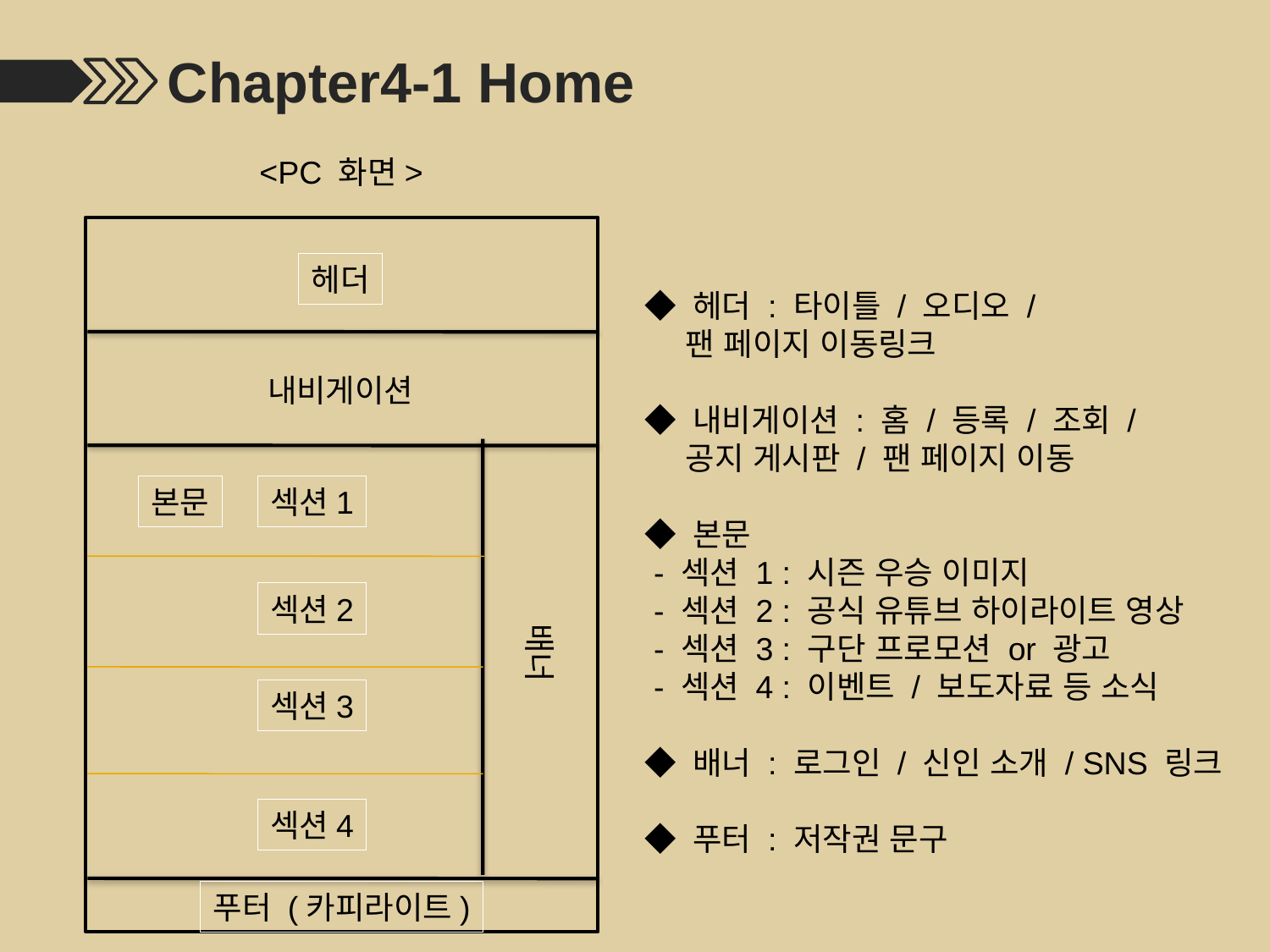

Chapter4-1 Home

<PC 화면>

헤더
◆ 헤더 : 타이틀 / 오디오 /
　 팬 페이지 이동링크

◆ 내비게이션 : 홈 / 등록 / 조회 /
　 공지 게시판 / 팬 페이지 이동

◆ 본문
 - 섹션 1 : 시즌 우승 이미지
 - 섹션 2 : 공식 유튜브 하이라이트 영상
 - 섹션 3 : 구단 프로모션 or 광고
 - 섹션 4 : 이벤트 / 보도자료 등 소식

◆ 배너 : 로그인 / 신인 소개 / SNS 링크

◆ 푸터 : 저작권 문구
내비게이션
본문
섹션1

섹션2
배너
섹션3
섹션4
푸터 (카피라이트)